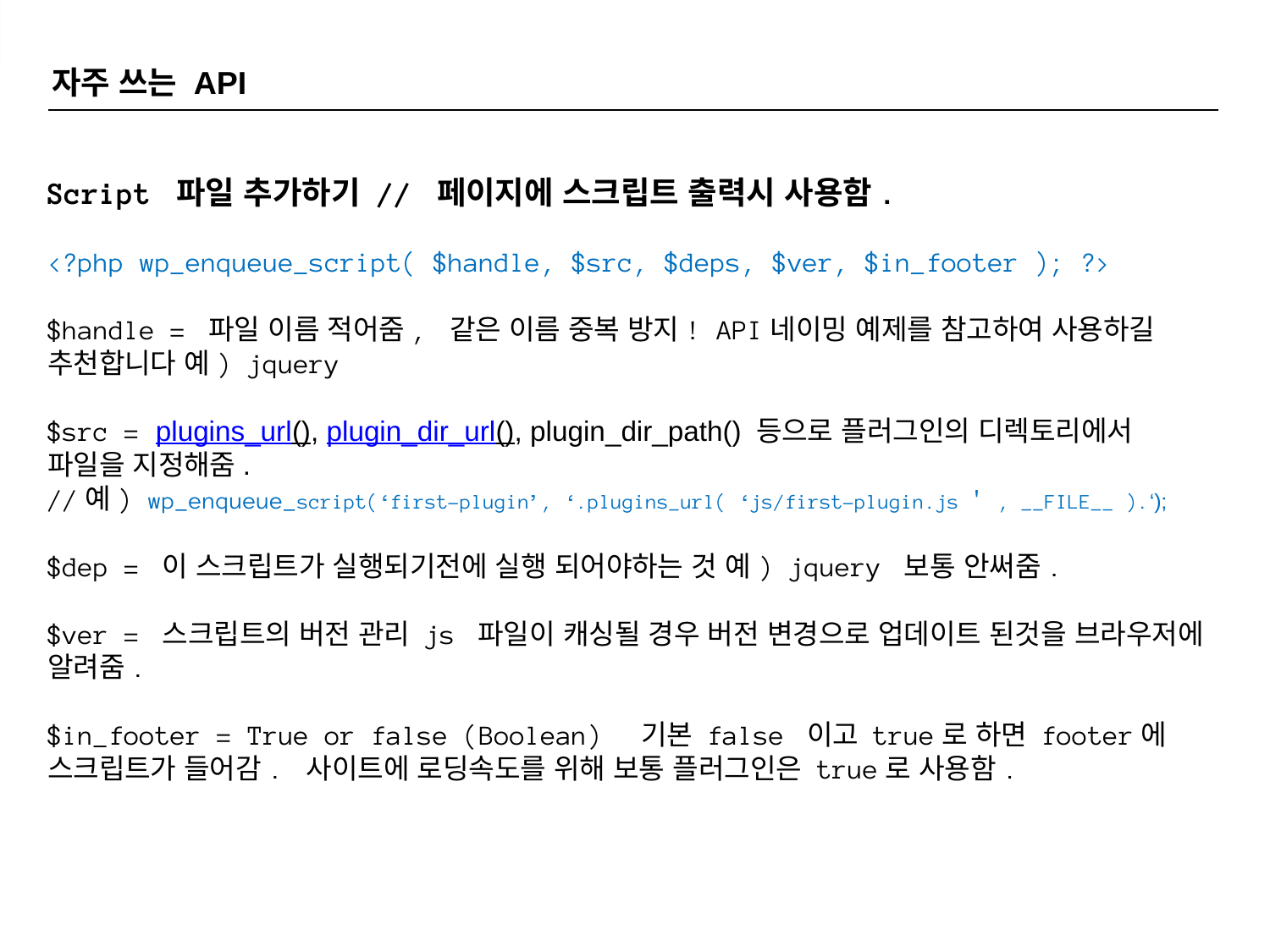

자주 쓰는 API
Script 파일 추가하기 // 페이지에 스크립트 출력시 사용함.

<?php wp_enqueue_script( $handle, $src, $deps, $ver, $in_footer ); ?>

$handle = 파일 이름 적어줌, 같은 이름 중복 방지! API네이밍 예제를 참고하여 사용하길 추천합니다 예) jquery

$src = plugins_url(), plugin_dir_url(), plugin_dir_path() 등으로 플러그인의 디렉토리에서
파일을 지정해줌.
//예) wp_enqueue_script(‘first-plugin’, ‘.plugins_url( ‘js/first-plugin.js＇ , __FILE__ ).‘);

$dep = 이 스크립트가 실행되기전에 실행 되어야하는 것 예) jquery 보통 안써줌.

$ver = 스크립트의 버전 관리 js 파일이 캐싱될 경우 버전 변경으로 업데이트 된것을 브라우저에 알려줌.

$in_footer = True or false (Boolean)  기본 false 이고 true로 하면 footer에 스크립트가 들어감. 사이트에 로딩속도를 위해 보통 플러그인은 true로 사용함.